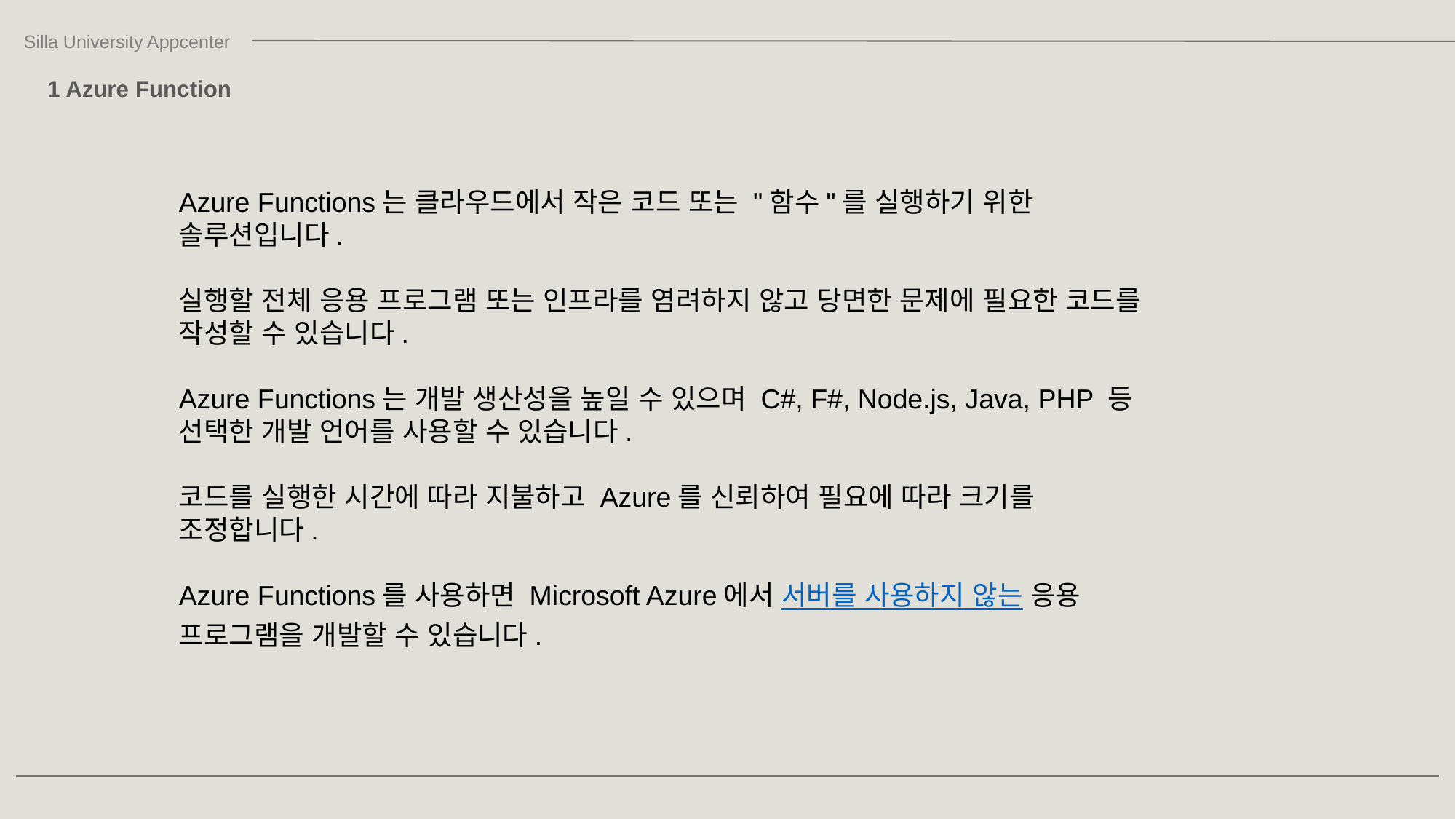

Silla University Appcenter
1 Azure Function
Azure Functions는 클라우드에서 작은 코드 또는 "함수"를 실행하기 위한 솔루션입니다.

실행할 전체 응용 프로그램 또는 인프라를 염려하지 않고 당면한 문제에 필요한 코드를 작성할 수 있습니다.

Azure Functions는 개발 생산성을 높일 수 있으며 C#, F#, Node.js, Java, PHP 등 선택한 개발 언어를 사용할 수 있습니다.

코드를 실행한 시간에 따라 지불하고 Azure를 신뢰하여 필요에 따라 크기를 조정합니다.

Azure Functions를 사용하면 Microsoft Azure에서 서버를 사용하지 않는 응용 프로그램을 개발할 수 있습니다.